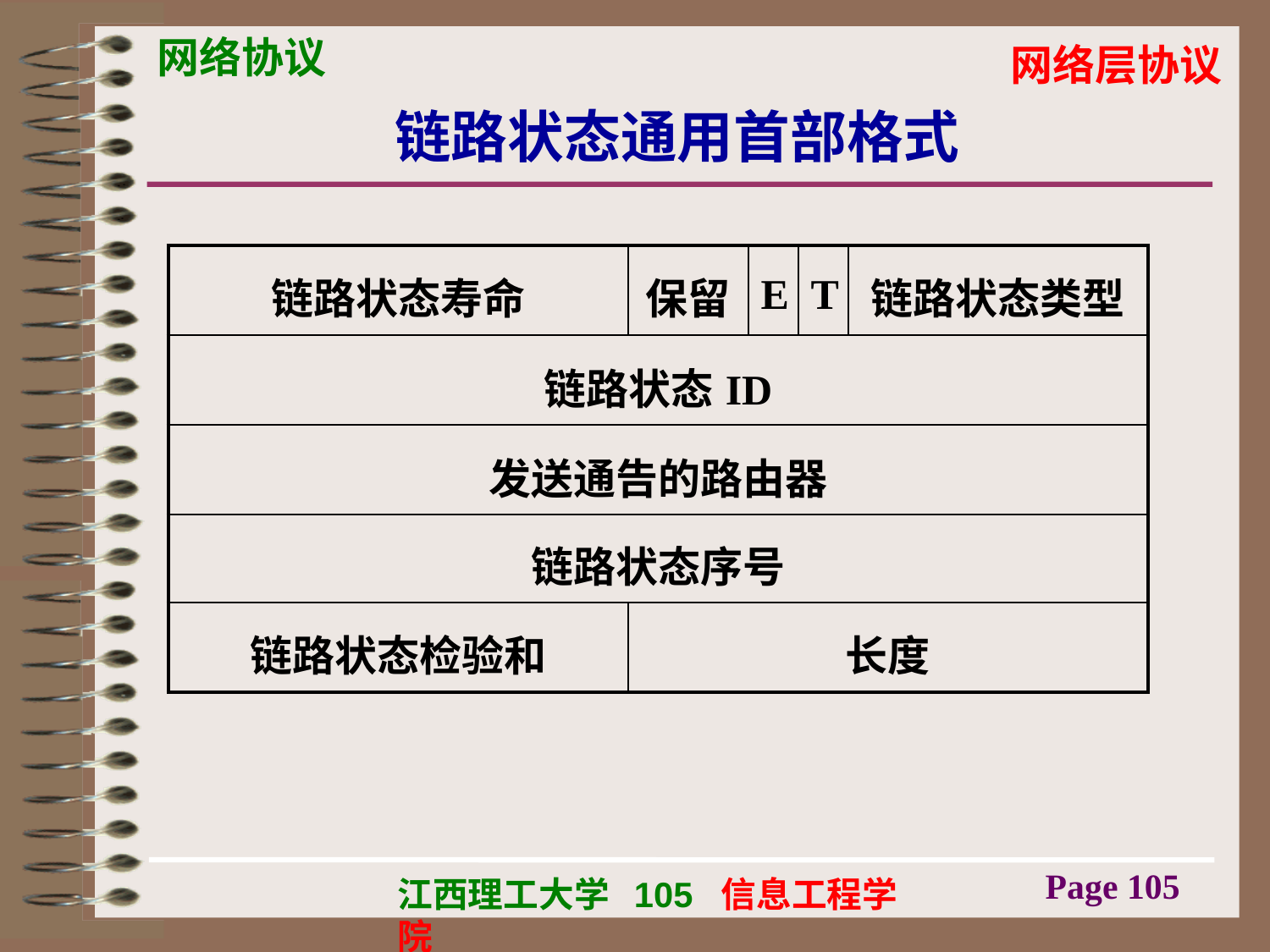

# 链路状态通用首部格式
| 链路状态寿命 | 保留 | E | T | 链路状态类型 |
| --- | --- | --- | --- | --- |
| 链路状态ID |  |  |  |  |
| 发送通告的路由器 |  |  |  |  |
| 链路状态序号 |  |  |  |  |
| 链路状态检验和 | 长度 |  |  |  |
Page 105